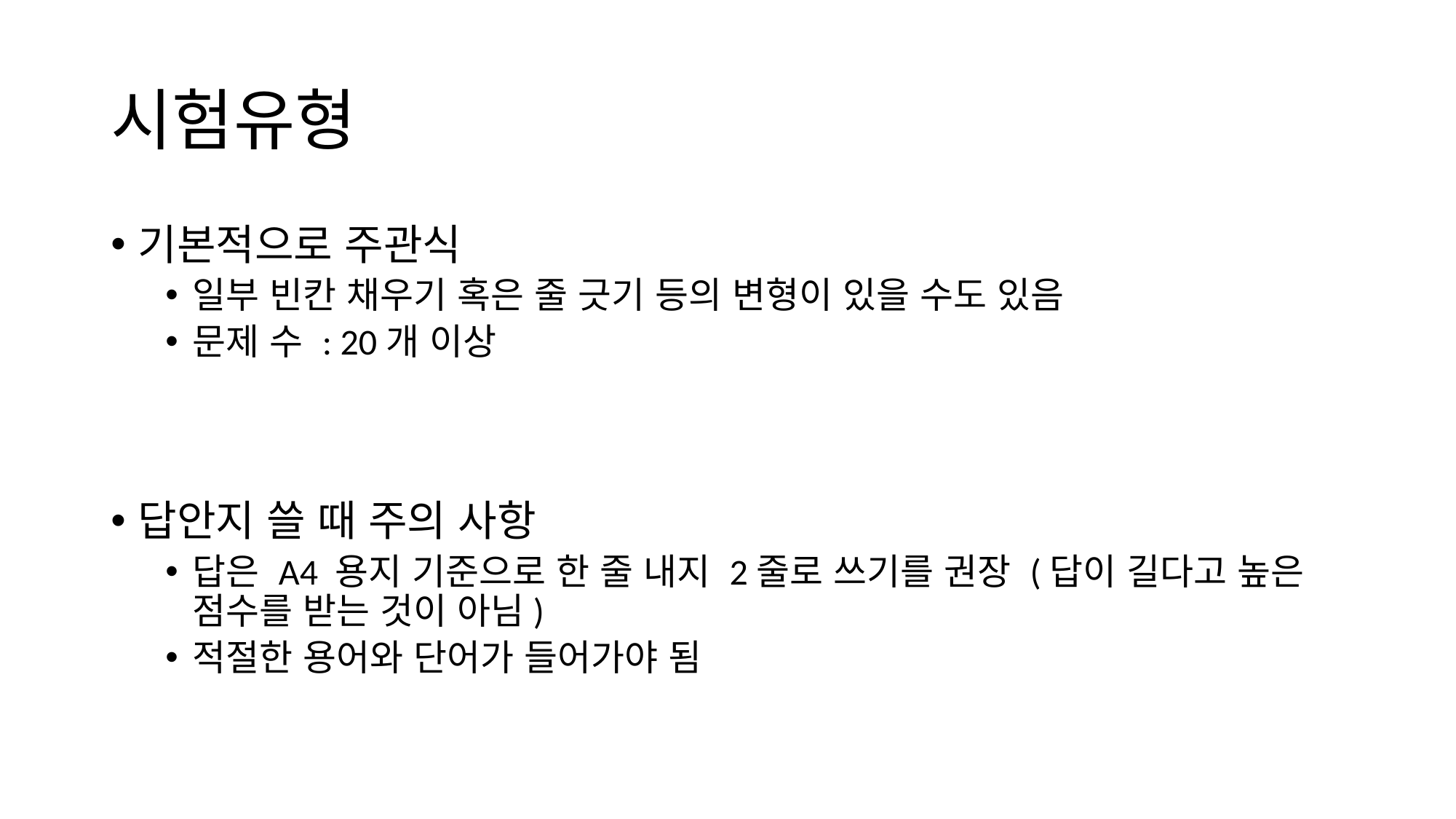

# 시험유형
기본적으로 주관식
일부 빈칸 채우기 혹은 줄 긋기 등의 변형이 있을 수도 있음
문제 수 : 20개 이상

답안지 쓸 때 주의 사항
답은 A4 용지 기준으로 한 줄 내지 2줄로 쓰기를 권장 (답이 길다고 높은 점수를 받는 것이 아님)
적절한 용어와 단어가 들어가야 됨